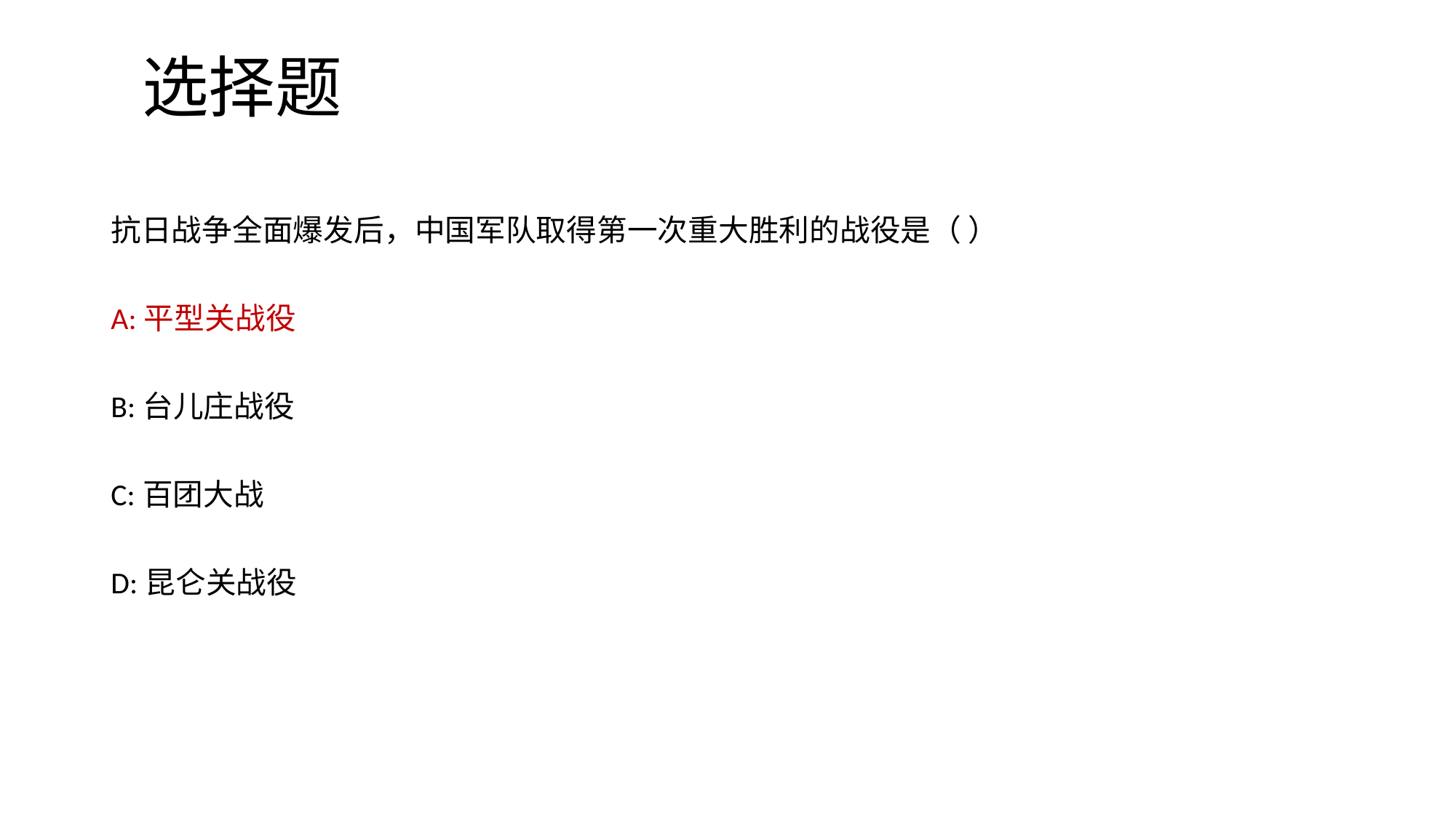

# 选择题
抗日战争全面爆发后，中国军队取得第一次重大胜利的战役是（ ）
A:平型关战役
B:台儿庄战役
C:百团大战
D:昆仑关战役